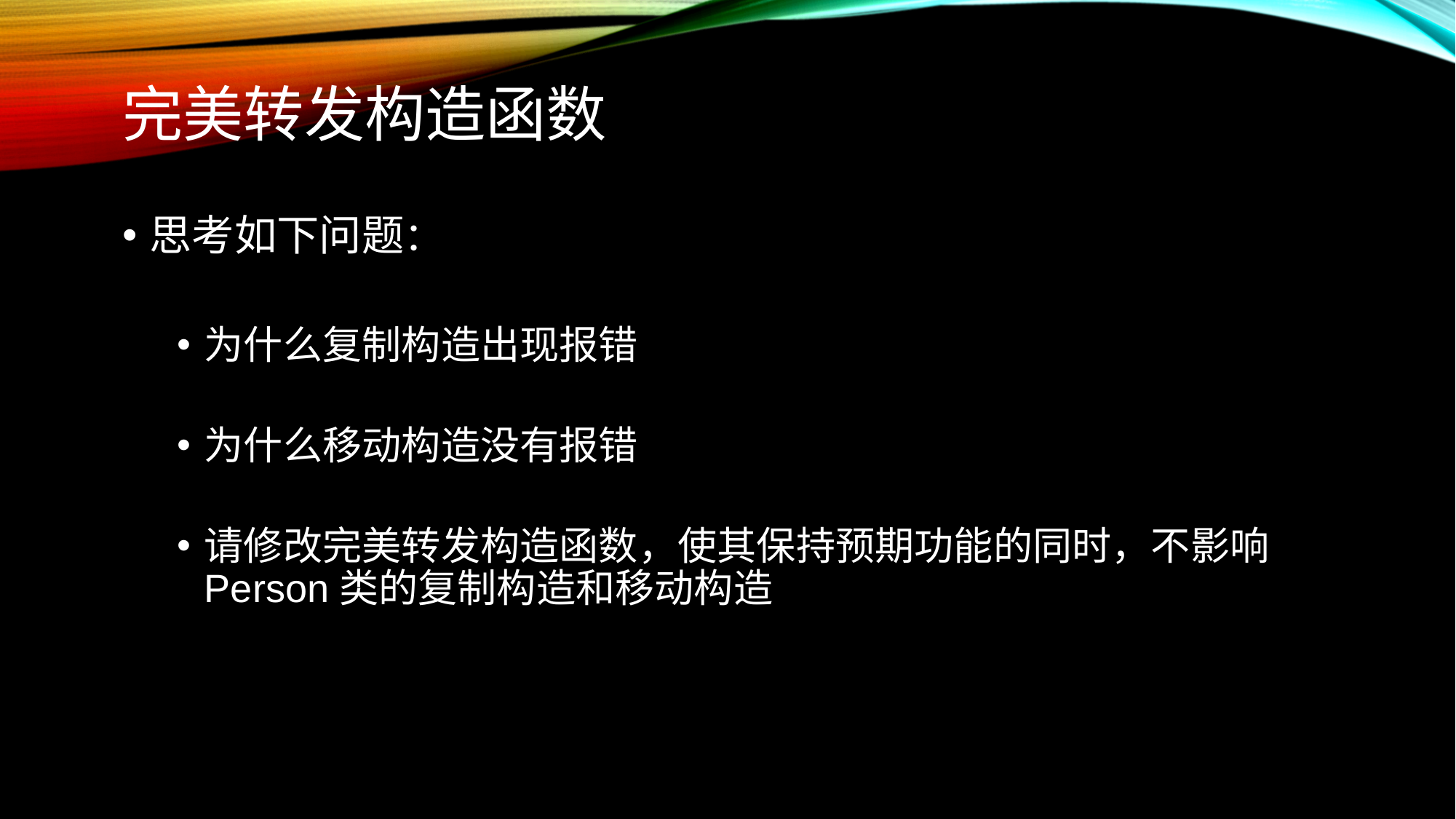

# 完美转发构造函数
思考如下问题：

为什么复制构造出现报错

为什么移动构造没有报错

请修改完美转发构造函数，使其保持预期功能的同时，不影响Person类的复制构造和移动构造